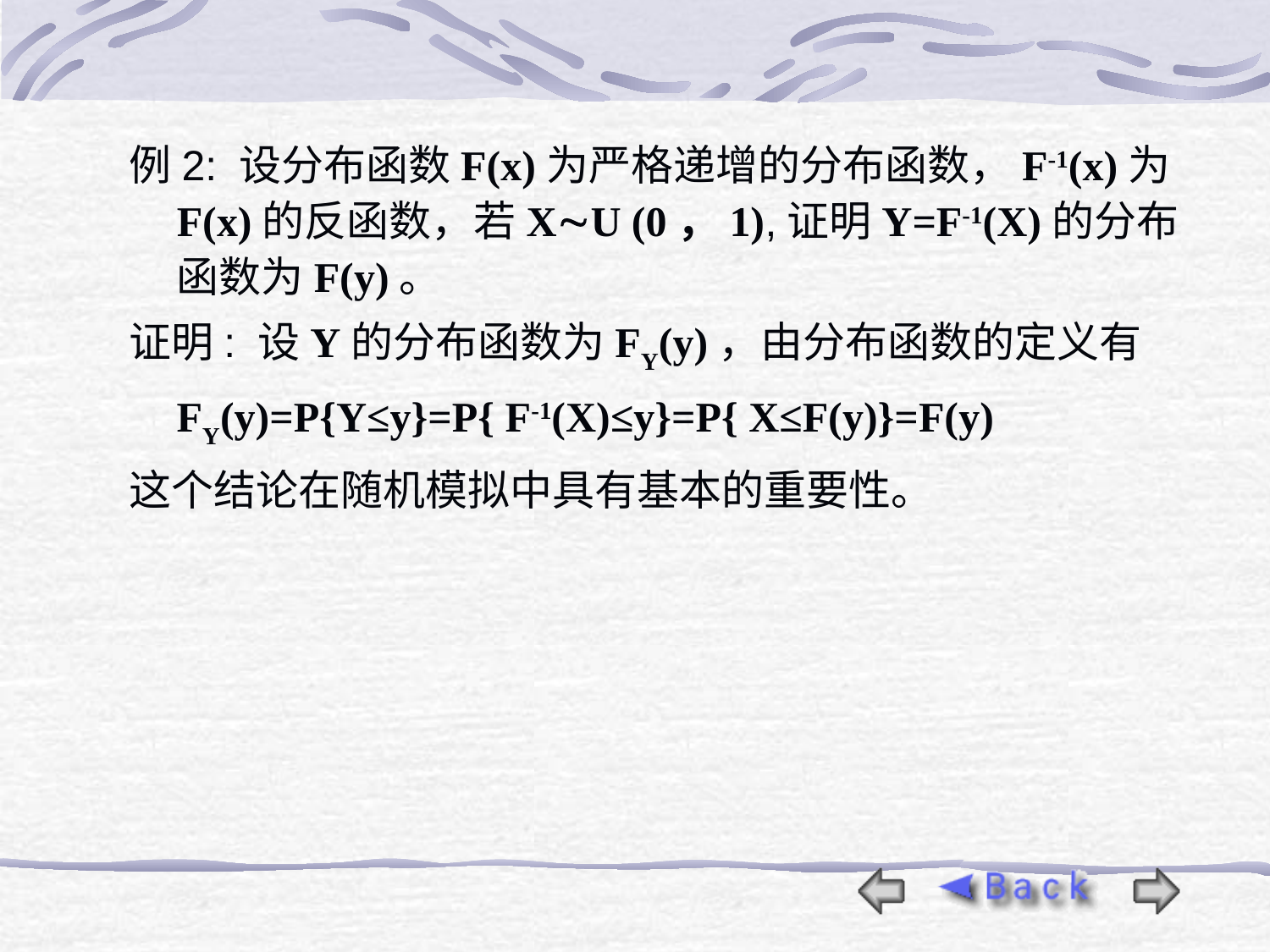

例2: 设分布函数F(x)为严格递增的分布函数，F-1(x)为F(x)的反函数，若X∼U (0，1),证明Y=F-1(X)的分布函数为F(y)。
证明: 设Y的分布函数为FY(y)，由分布函数的定义有
    FY(y)=P{Y≤y}=P{ F-1(X)≤y}=P{ X≤F(y)}=F(y)
这个结论在随机模拟中具有基本的重要性。